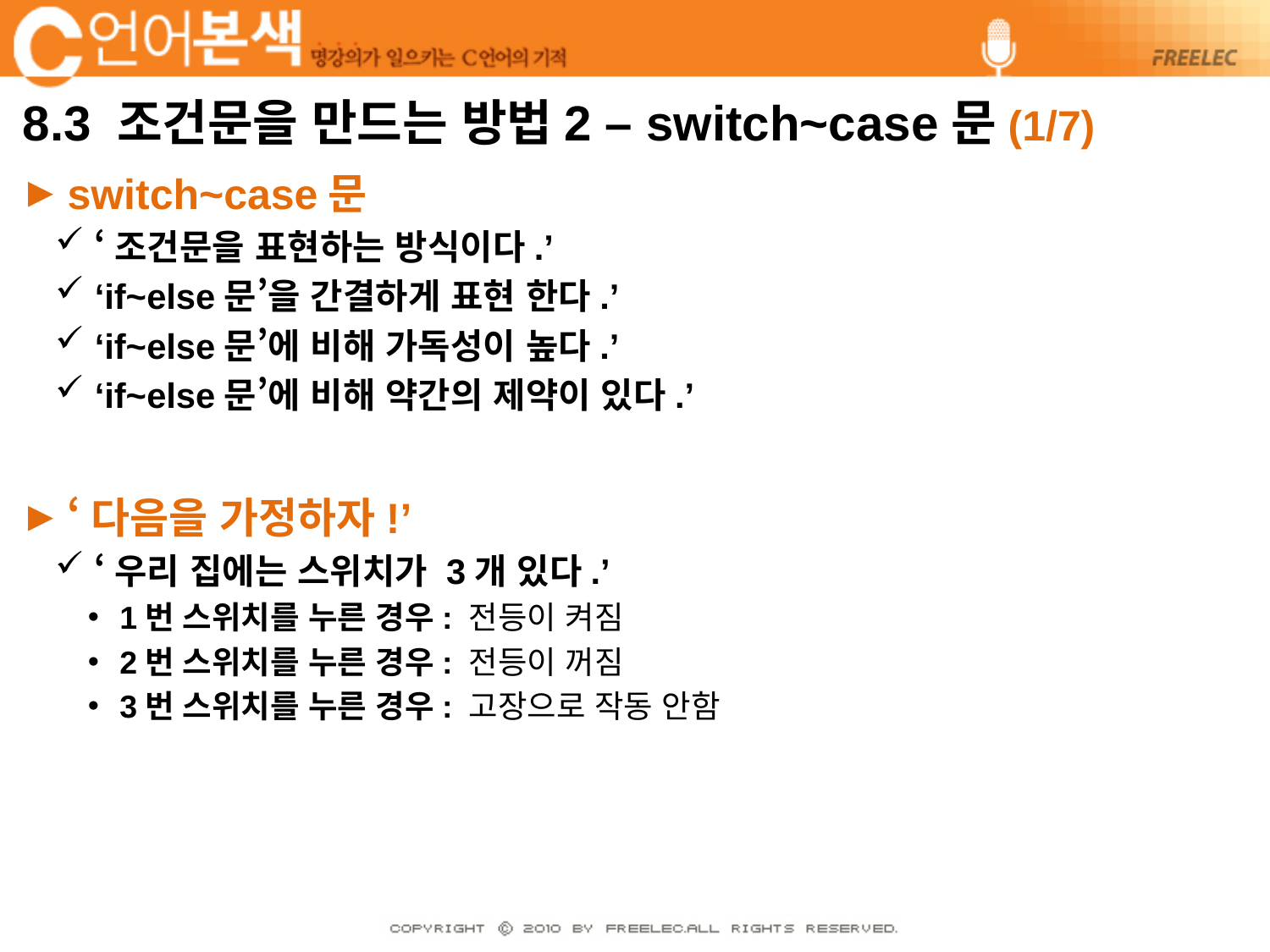

# 8.3 조건문을 만드는 방법2 – switch~case문(1/7)
switch~case문
‘조건문을 표현하는 방식이다.’
‘if~else문’을 간결하게 표현 한다.’
‘if~else문’에 비해 가독성이 높다.’
‘if~else문’에 비해 약간의 제약이 있다.’

‘다음을 가정하자!’
‘우리 집에는 스위치가 3개 있다.’
1번 스위치를 누른 경우: 전등이 켜짐
2번 스위치를 누른 경우: 전등이 꺼짐
3번 스위치를 누른 경우: 고장으로 작동 안함